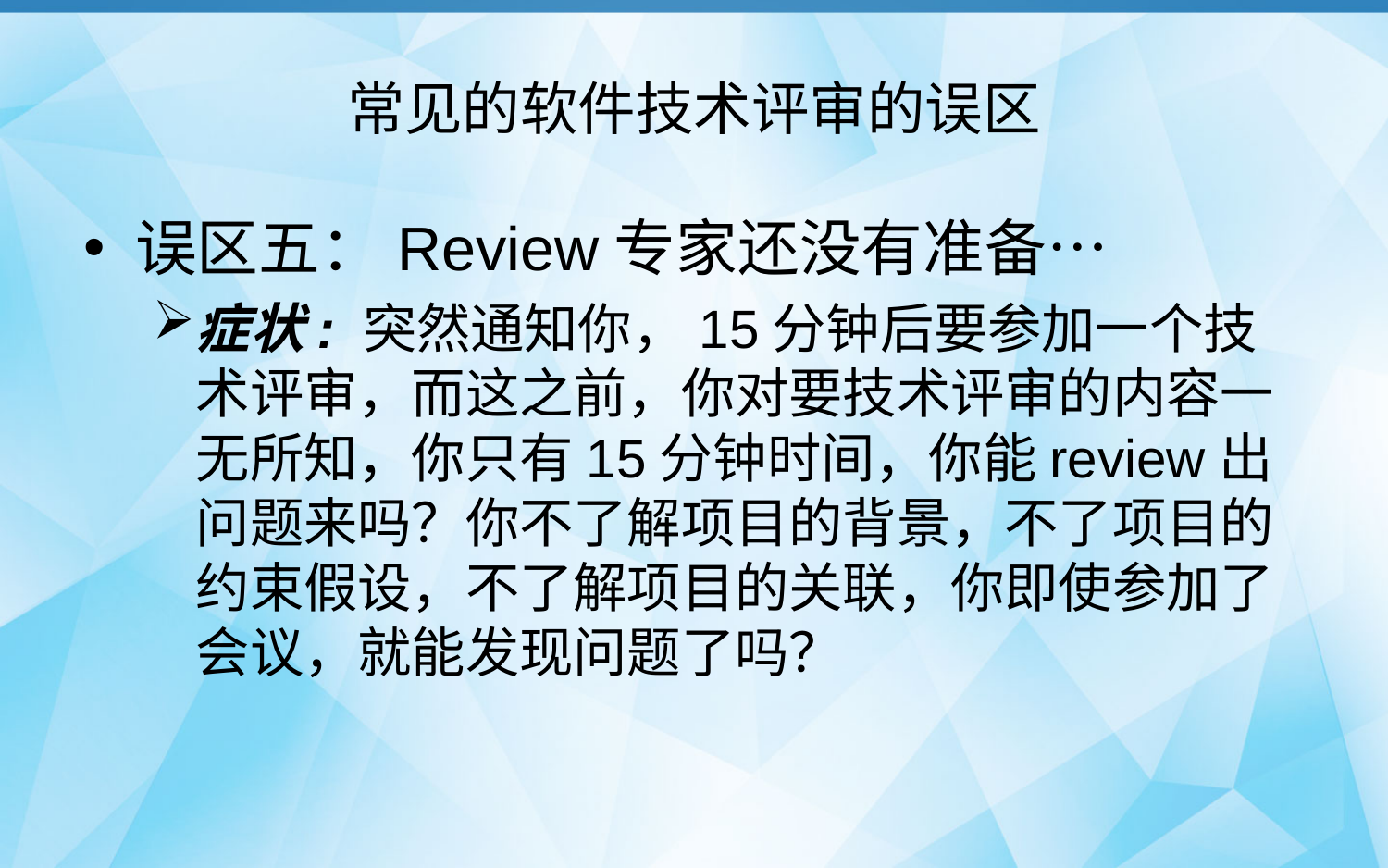

# 常见的软件技术评审的误区
误区五：Review专家还没有准备…
症状: 突然通知你，15分钟后要参加一个技术评审，而这之前，你对要技术评审的内容一无所知，你只有15分钟时间，你能review出问题来吗？你不了解项目的背景，不了项目的约束假设，不了解项目的关联，你即使参加了会议，就能发现问题了吗？